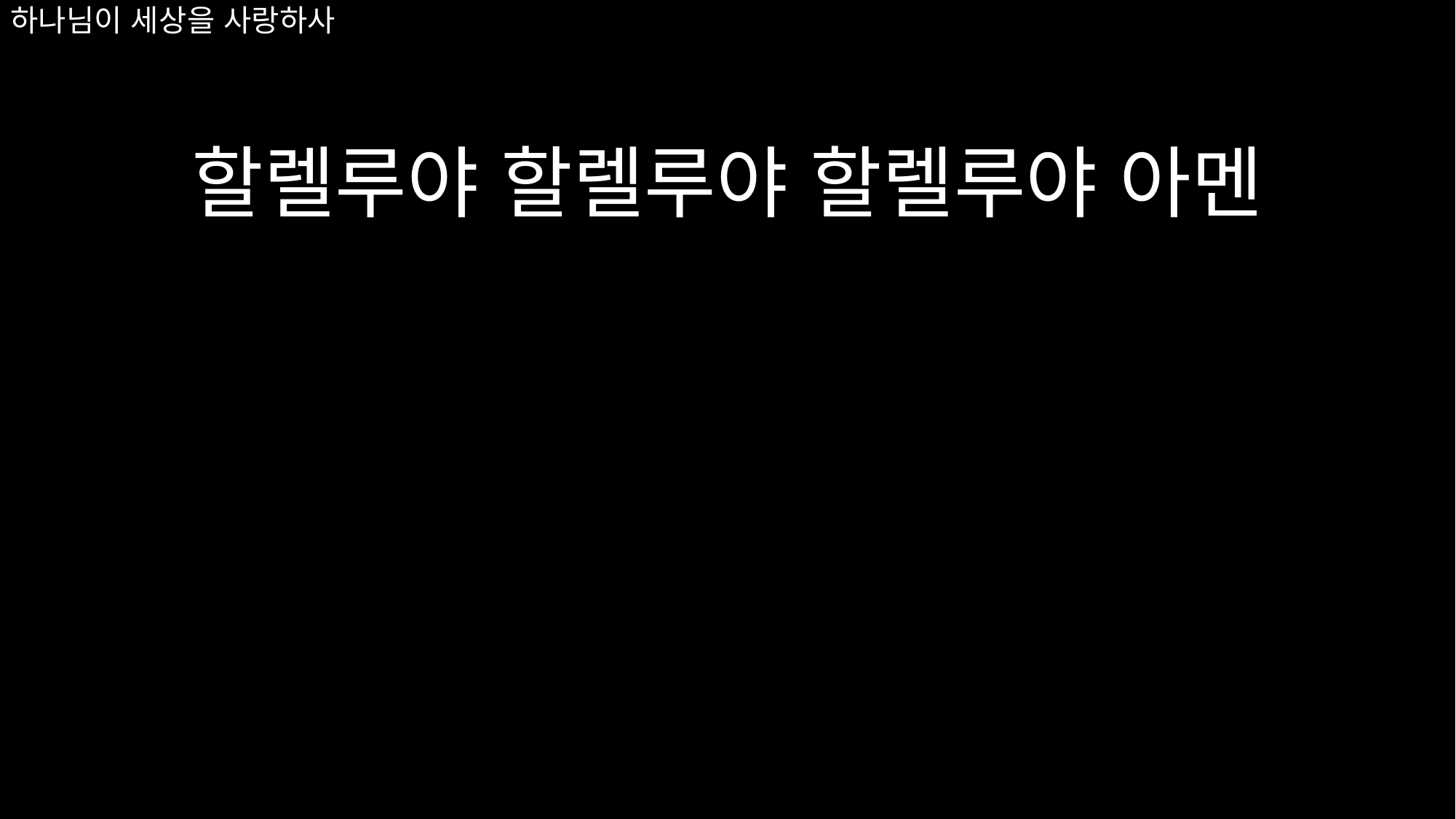

# 하나님이 세상을 사랑하사
할렐루야 할렐루야 할렐루야 아멘